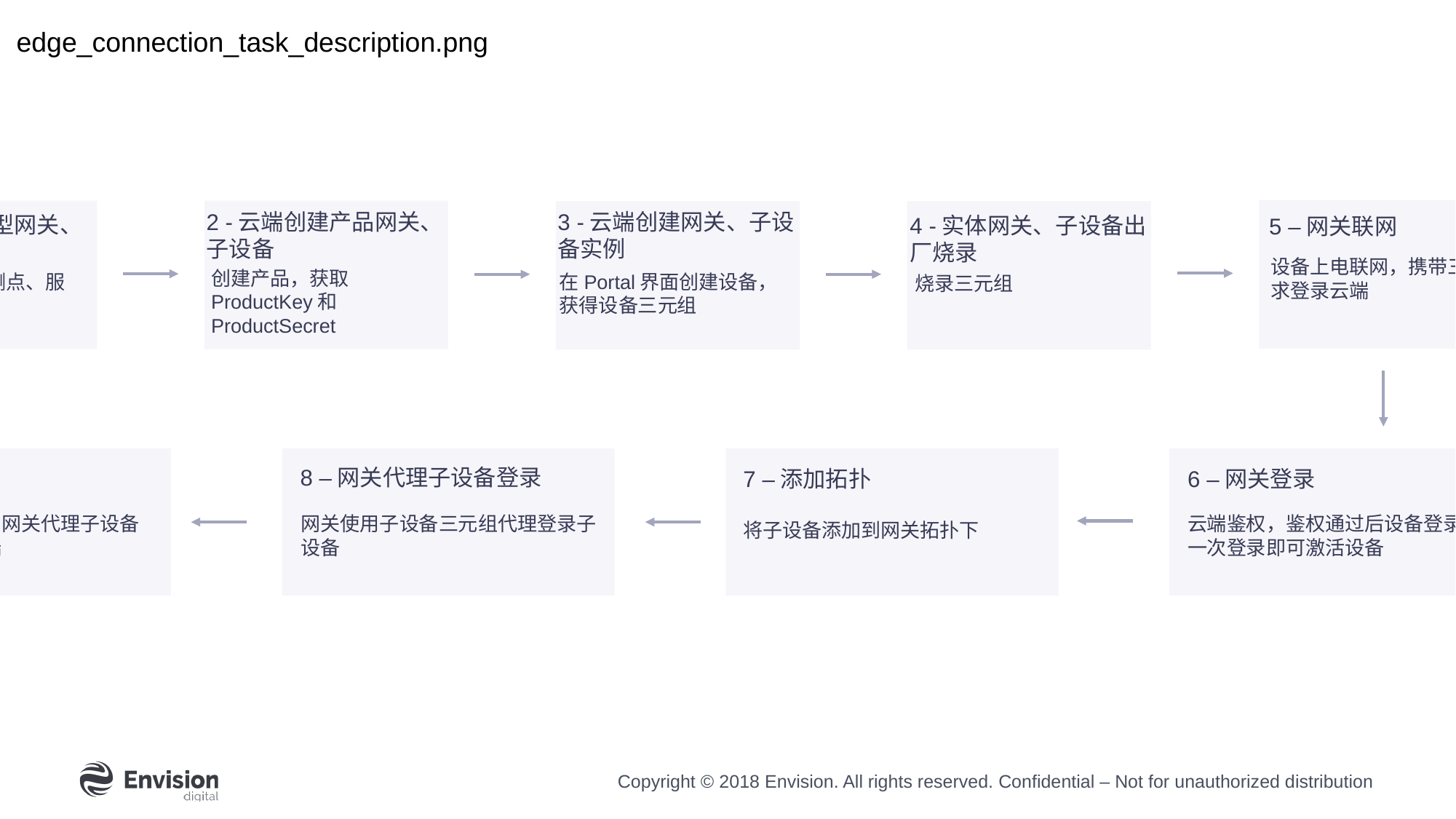

edge_connection_task_description.png

2 -云端创建产品网关、子设备
3 -云端创建网关、子设备实例
1 -云端创建模型网关、子设备
4 -实体网关、子设备出厂烧录
5 –网关联网
设备上电联网，携带三元组请求登录云端
创建产品，获取ProductKey和ProductSecret
在Portal界面创建设备，获得设备三元组
定义设备属性、测点、服务、事件四要素
烧录三元组

9 –数据传输
8 –网关代理子设备登录
7 –添加拓扑
6 –网关登录
子设备登录后，网关代理子设备发送数据至云端
网关使用子设备三元组代理登录子设备
云端鉴权，鉴权通过后设备登录，第一次登录即可激活设备
将子设备添加到网关拓扑下